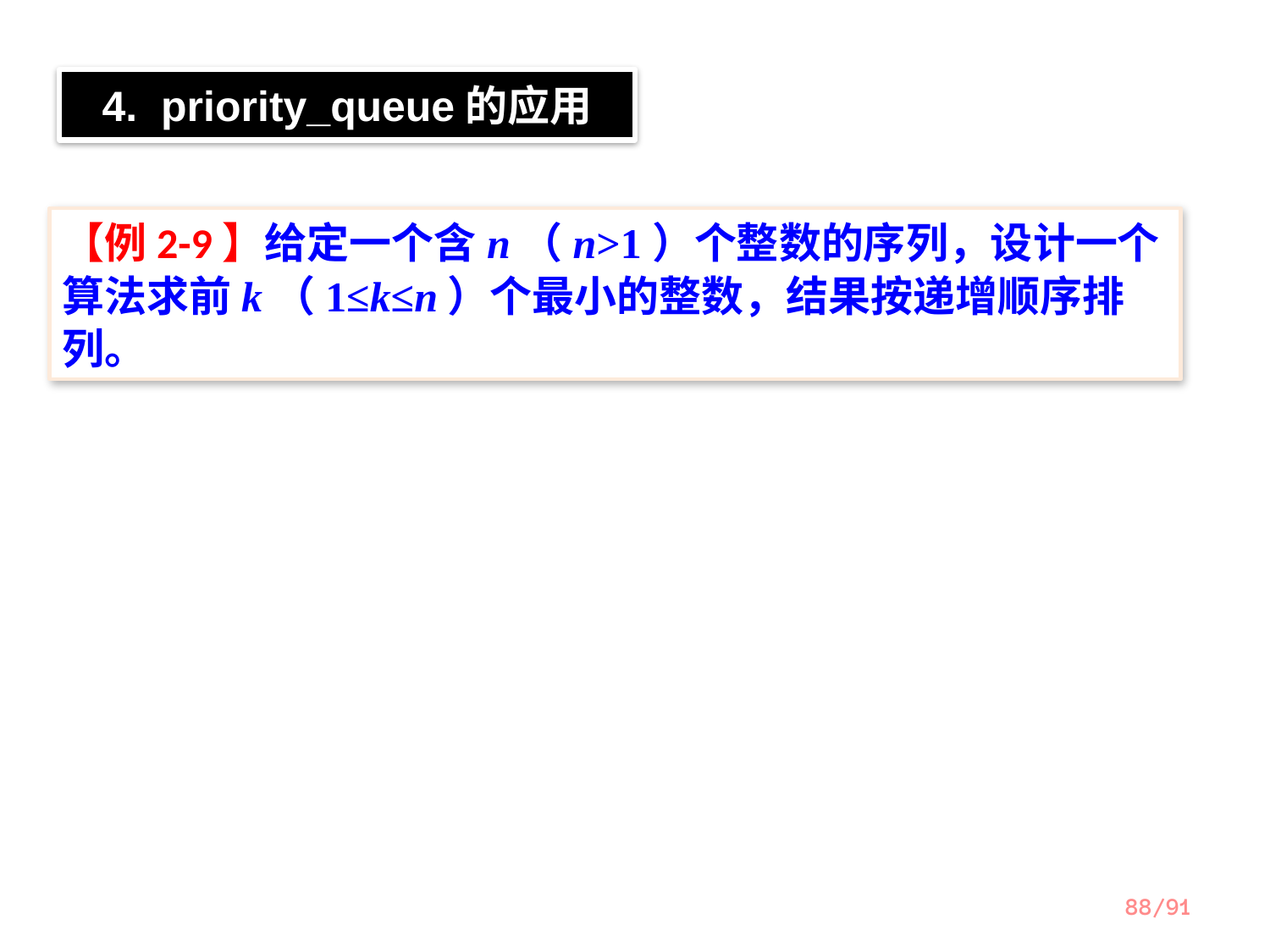

4.  priority_queue的应用
【例2-9】给定一个含n（n>1）个整数的序列，设计一个算法求前k（1≤k≤n）个最小的整数，结果按递增顺序排列。
88/91